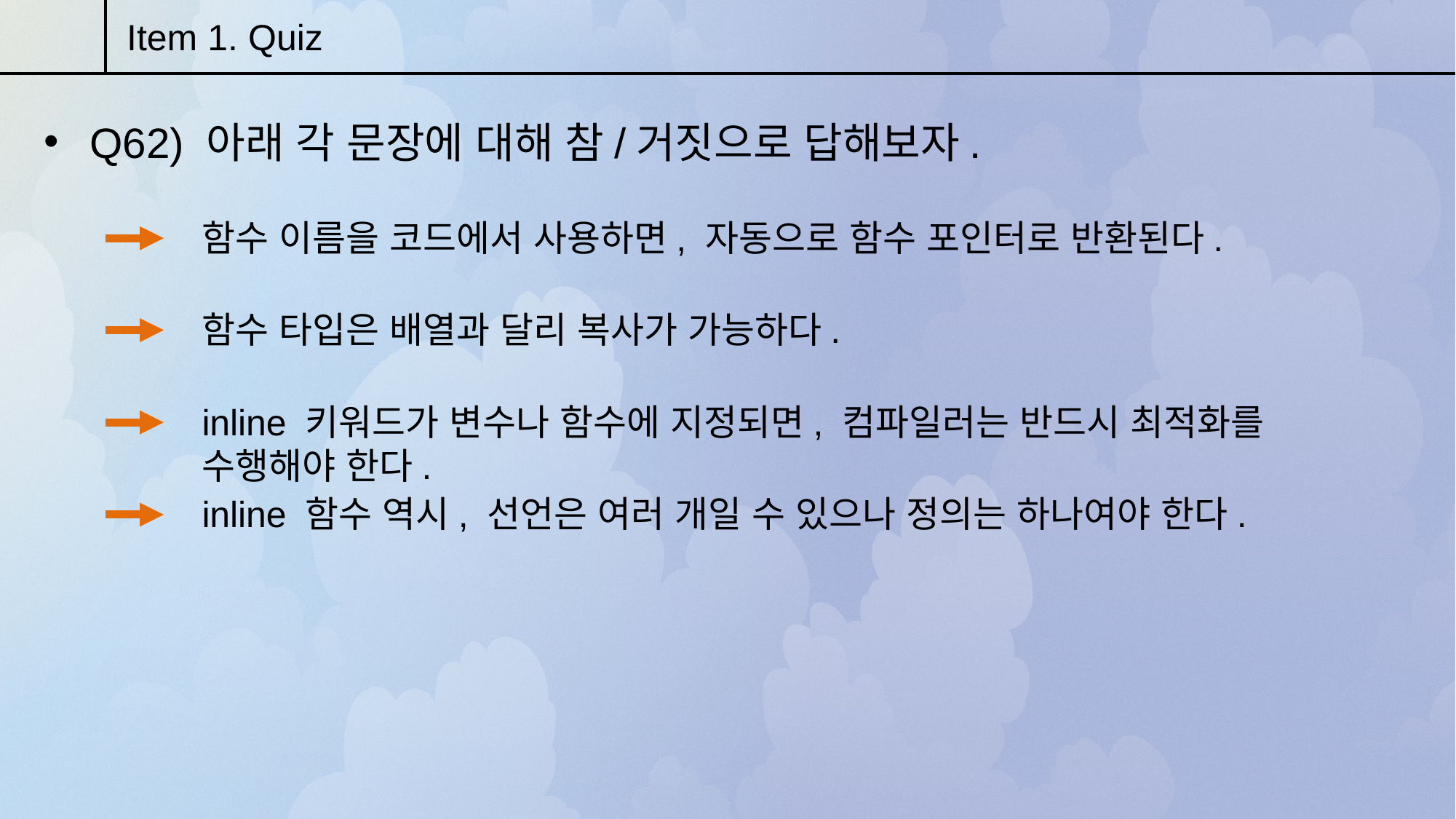

Item 1. Quiz
 Q62) 아래 각 문장에 대해 참/거짓으로 답해보자.
함수 이름을 코드에서 사용하면, 자동으로 함수 포인터로 반환된다.
함수 타입은 배열과 달리 복사가 가능하다.
inline 키워드가 변수나 함수에 지정되면, 컴파일러는 반드시 최적화를 수행해야 한다.
inline 함수 역시, 선언은 여러 개일 수 있으나 정의는 하나여야 한다.